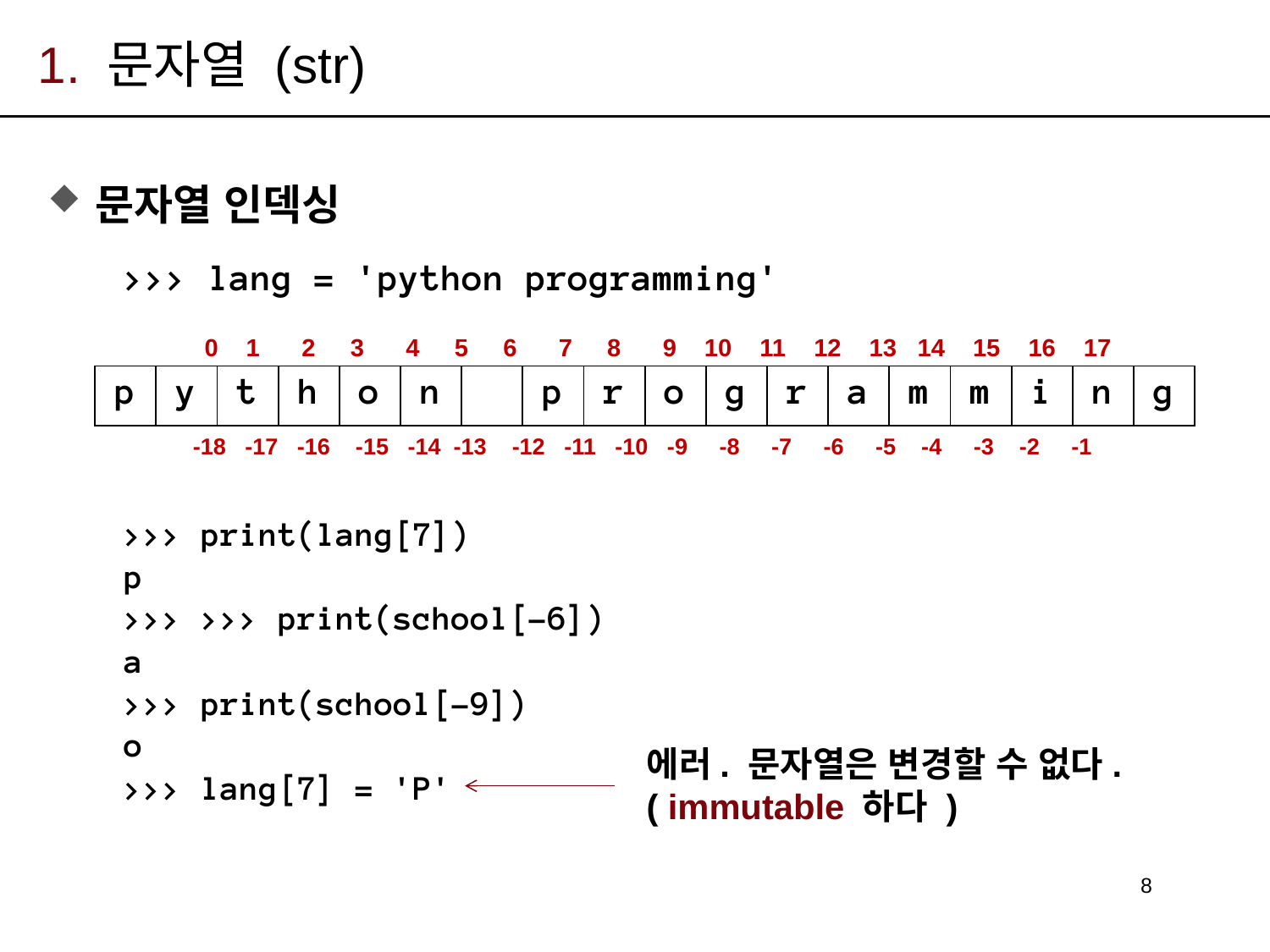

# 1. 문자열 (str)
문자열 인덱싱

>>> lang = 'python programming'

>>> print(lang[7])
p
>>> >>> print(school[-6])
a
>>> print(school[-9])
o
>>> lang[7] = 'P'
0    1      2     3      4     5     6      7     8      9    10    11    12    13   14    15    16    17
| p | y | t | h | o | n |  | p | r | o | g | r | a | m | m | i | n | g |
| --- | --- | --- | --- | --- | --- | --- | --- | --- | --- | --- | --- | --- | --- | --- | --- | --- | --- |
-18   -17   -16    -15   -14  -13    -12   -11   -10   -9     -8     -7     -6     -5    -4     -3    -2     -1
에러. 문자열은 변경할 수 없다.
( immutable 하다 )
8